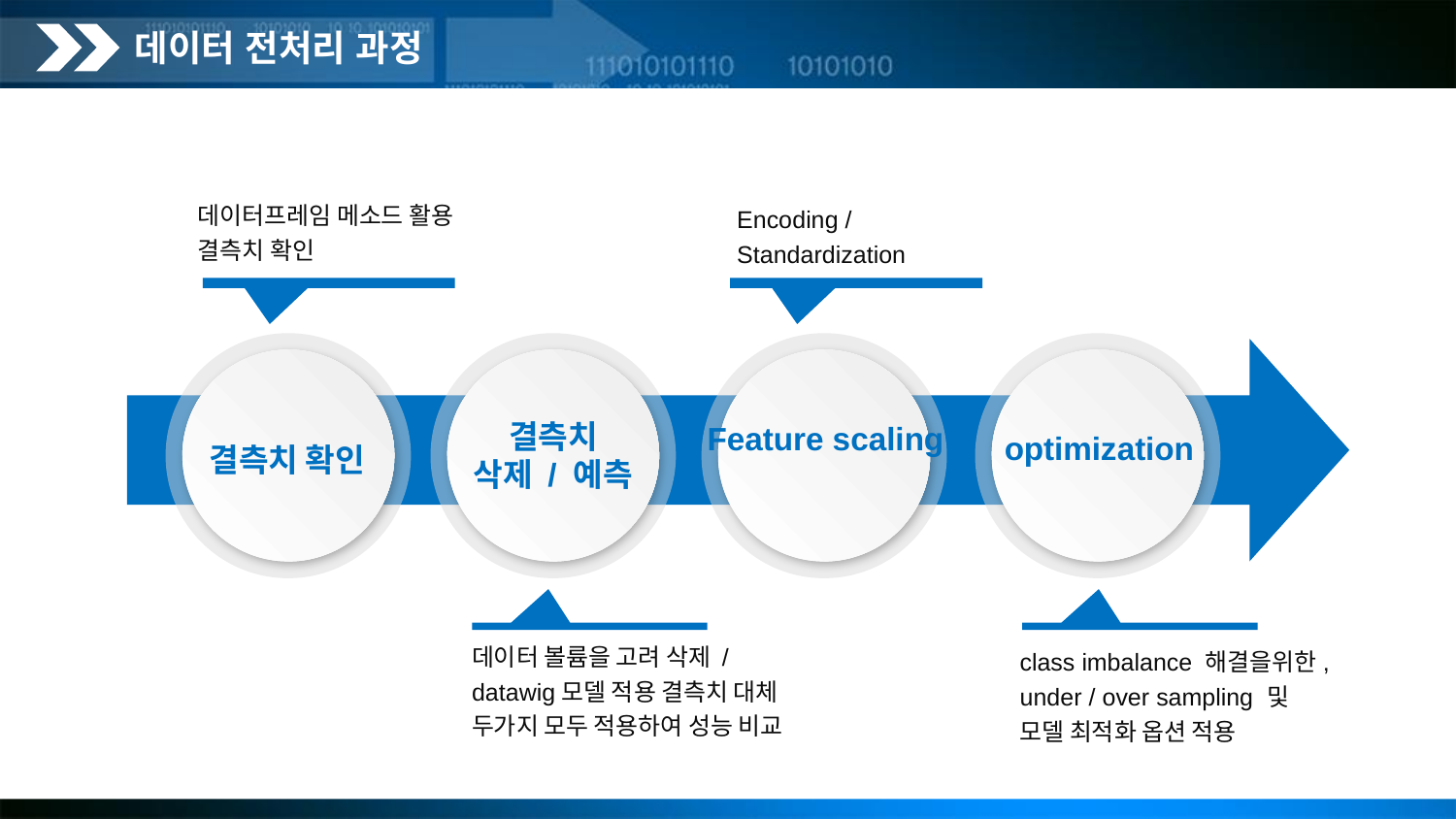

데이터 전처리 과정

데이터프레임 메소드 활용 결측치 확인
Encoding / Standardization

결측치 확인

결측치
삭제 / 예측

Feature scaling

optimization

데이터 볼륨을 고려 삭제 /
datawig모델 적용 결측치 대체
두가지 모두 적용하여 성능 비교
class imbalance 해결을위한, under / over sampling 및
모델 최적화 옵션 적용